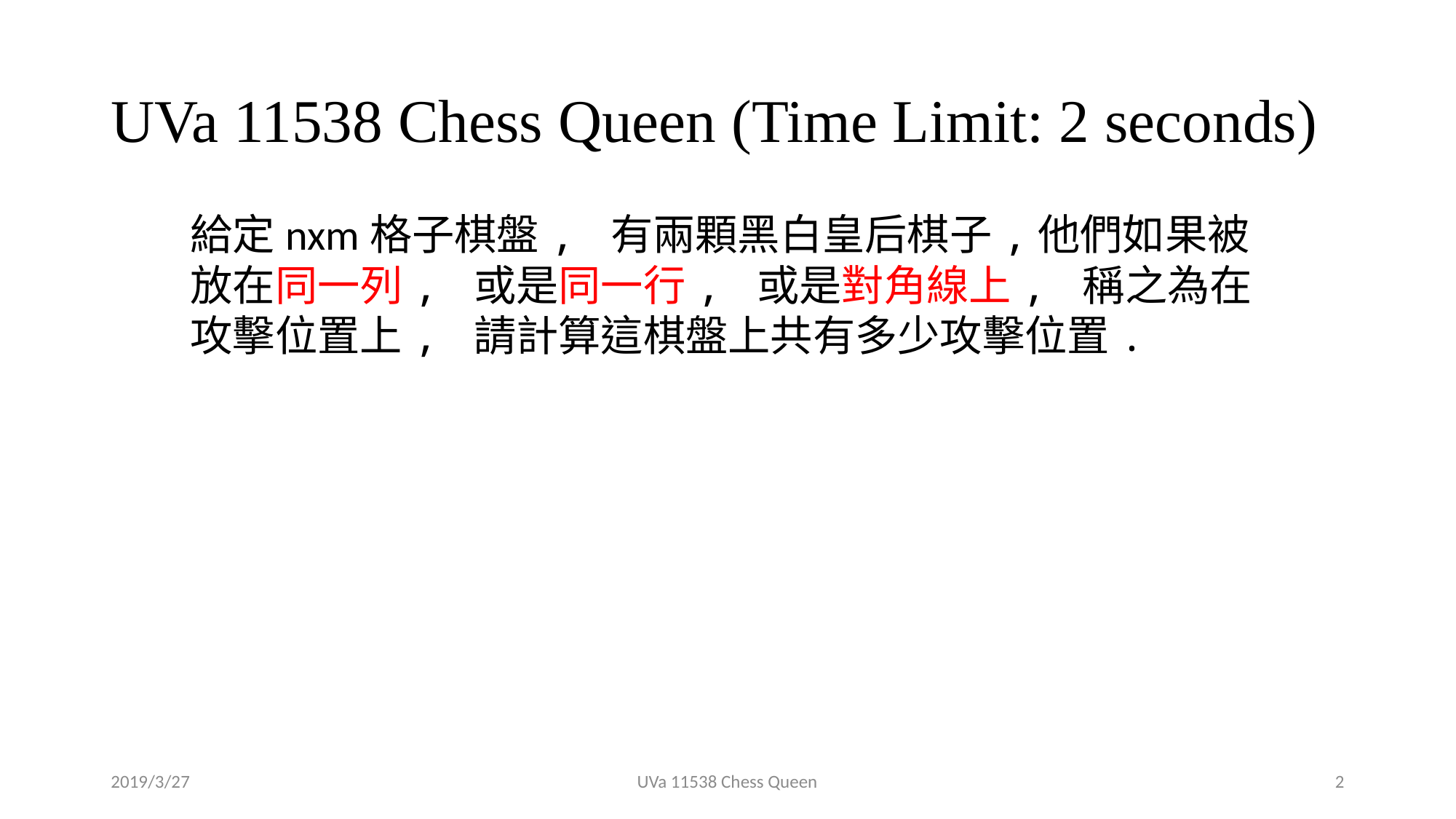

# UVa 11538 Chess Queen (Time Limit: 2 seconds)
給定nxm格子棋盤, 有兩顆黑白皇后棋子,他們如果被放在同一列, 或是同一行, 或是對角線上, 稱之為在攻擊位置上, 請計算這棋盤上共有多少攻擊位置.
2019/3/27
UVa 11538 Chess Queen
2